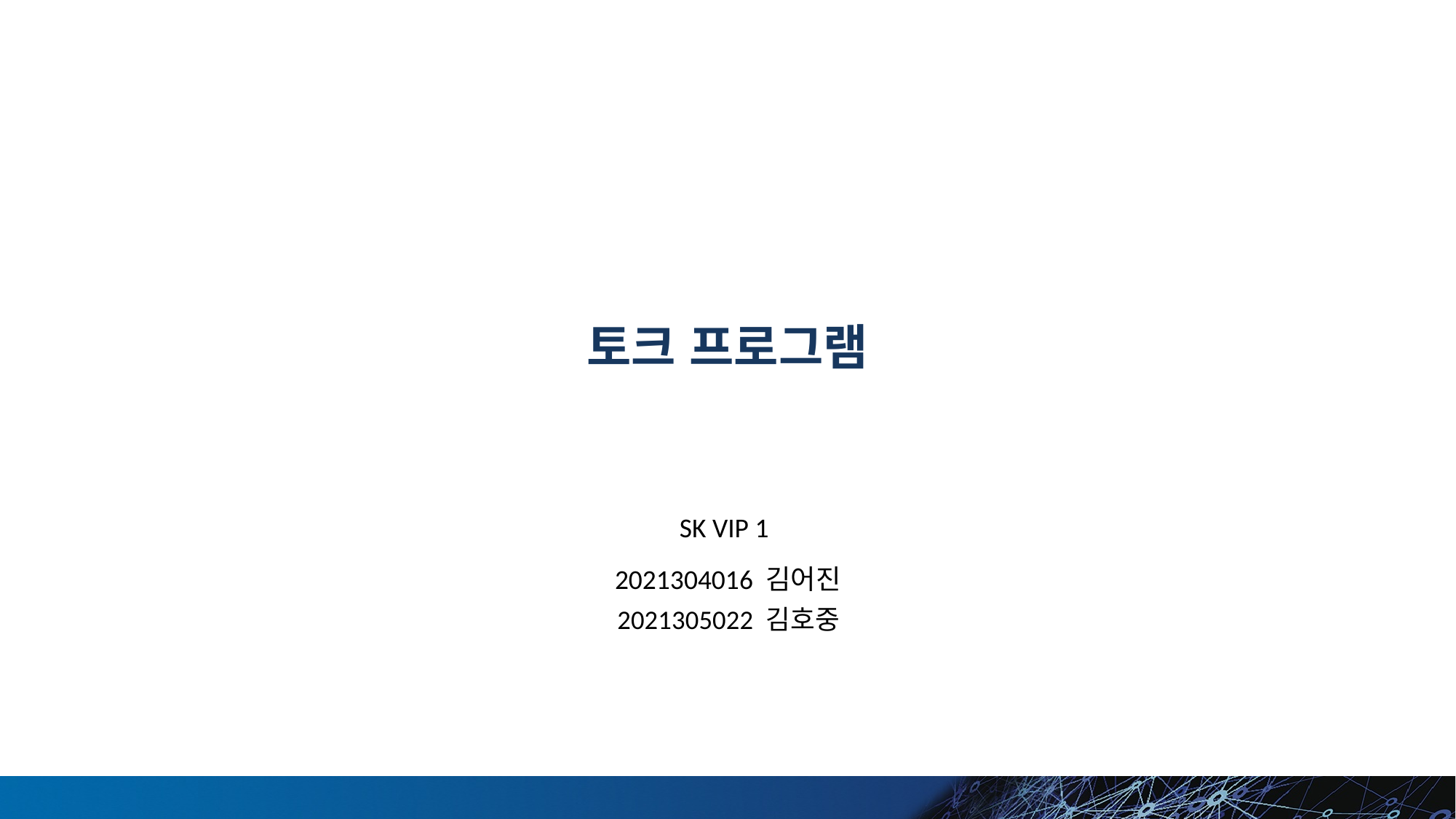

# 토크 프로그램
SK VIP 1
2021304016 김어진
2021305022 김호중